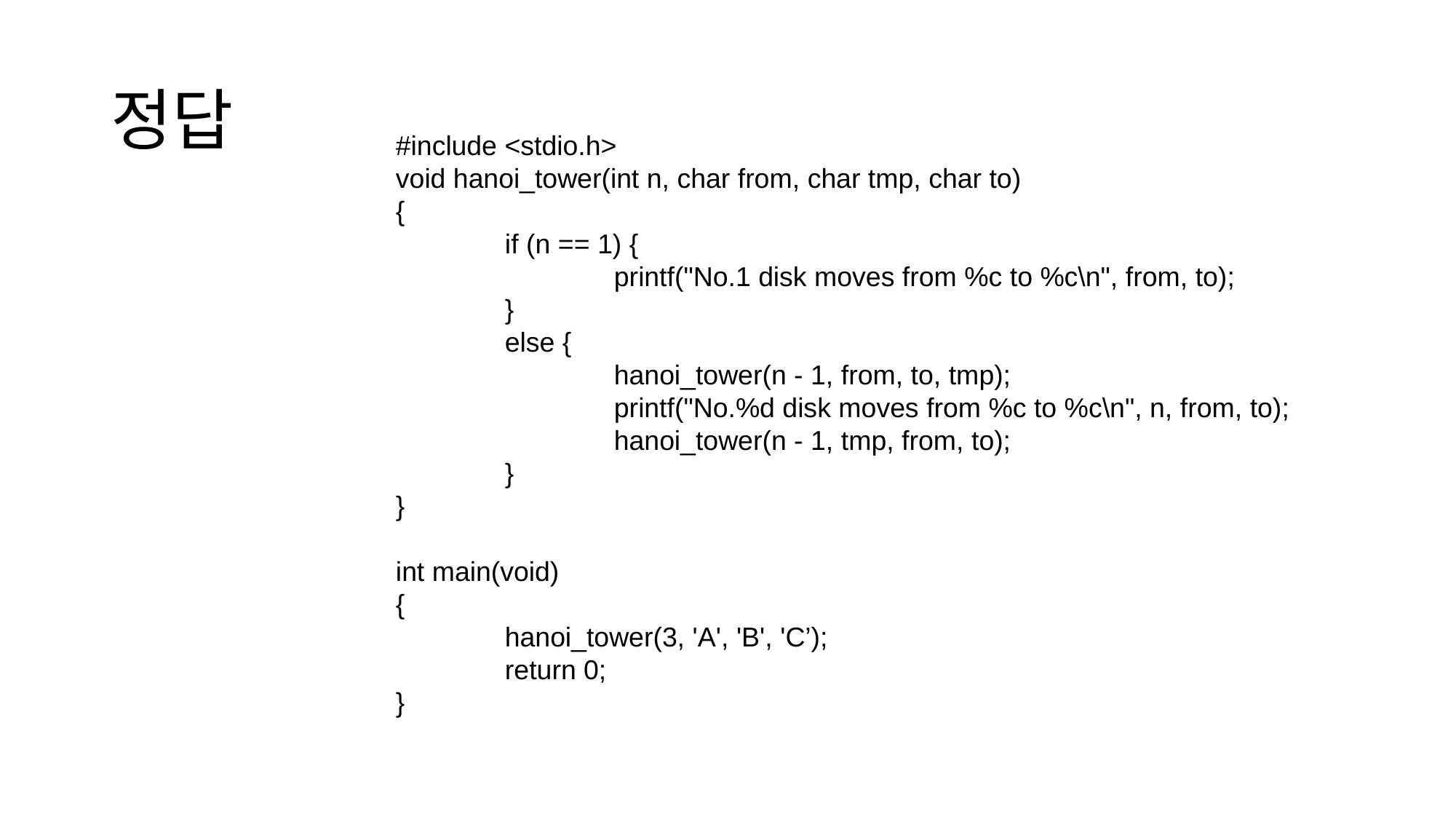

# 정답
#include <stdio.h>
void hanoi_tower(int n, char from, char tmp, char to)
{
	if (n == 1) {
		printf("No.1 disk moves from %c to %c\n", from, to);
	}
	else {
		hanoi_tower(n - 1, from, to, tmp);
		printf("No.%d disk moves from %c to %c\n", n, from, to);
		hanoi_tower(n - 1, tmp, from, to);
	}
}

int main(void)
{
	hanoi_tower(3, 'A', 'B', 'C’);
	return 0;
}